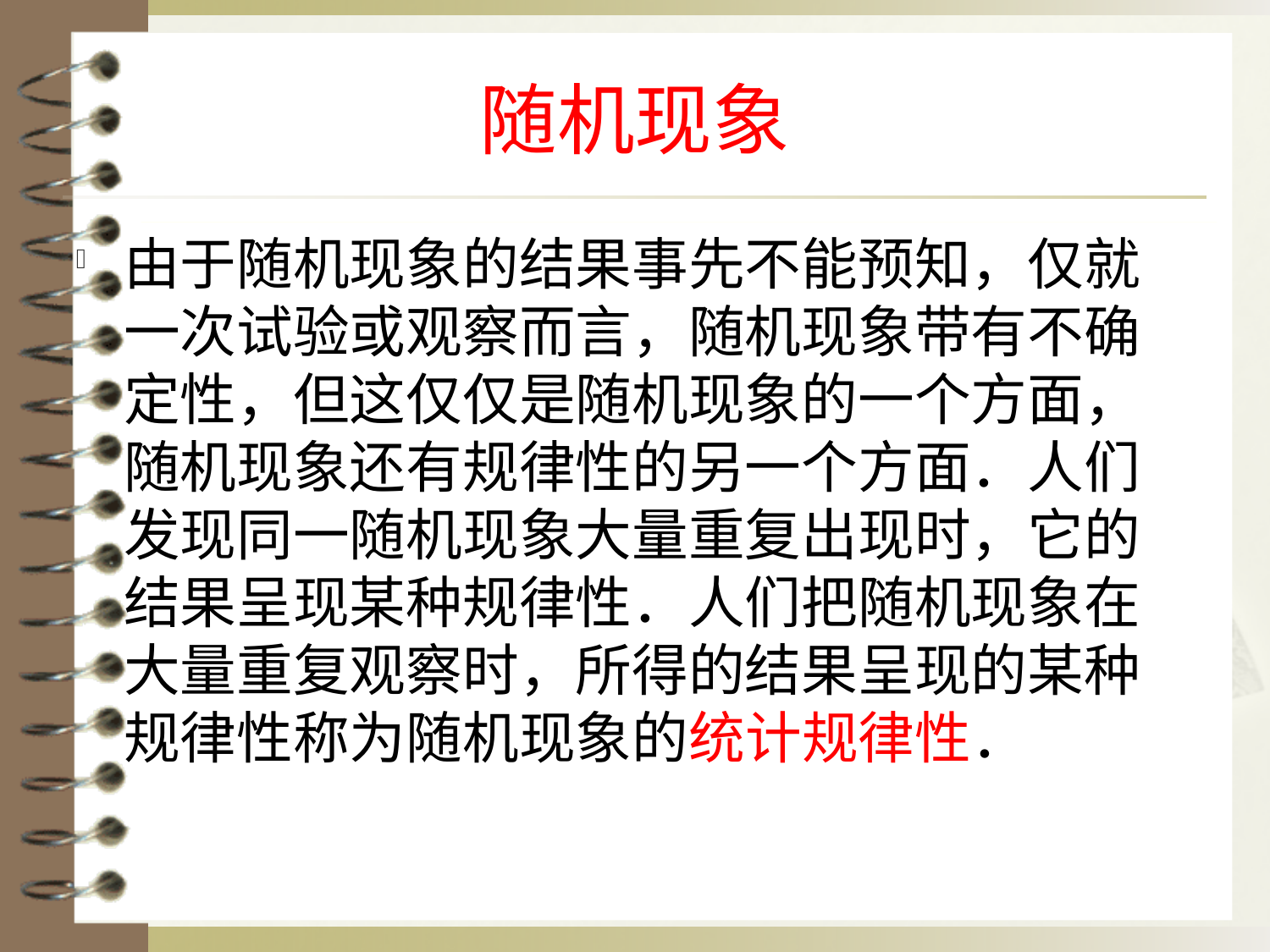

# 随机现象
由于随机现象的结果事先不能预知，仅就一次试验或观察而言，随机现象带有不确定性，但这仅仅是随机现象的一个方面，随机现象还有规律性的另一个方面．人们发现同一随机现象大量重复出现时，它的结果呈现某种规律性．人们把随机现象在大量重复观察时，所得的结果呈现的某种规律性称为随机现象的统计规律性．